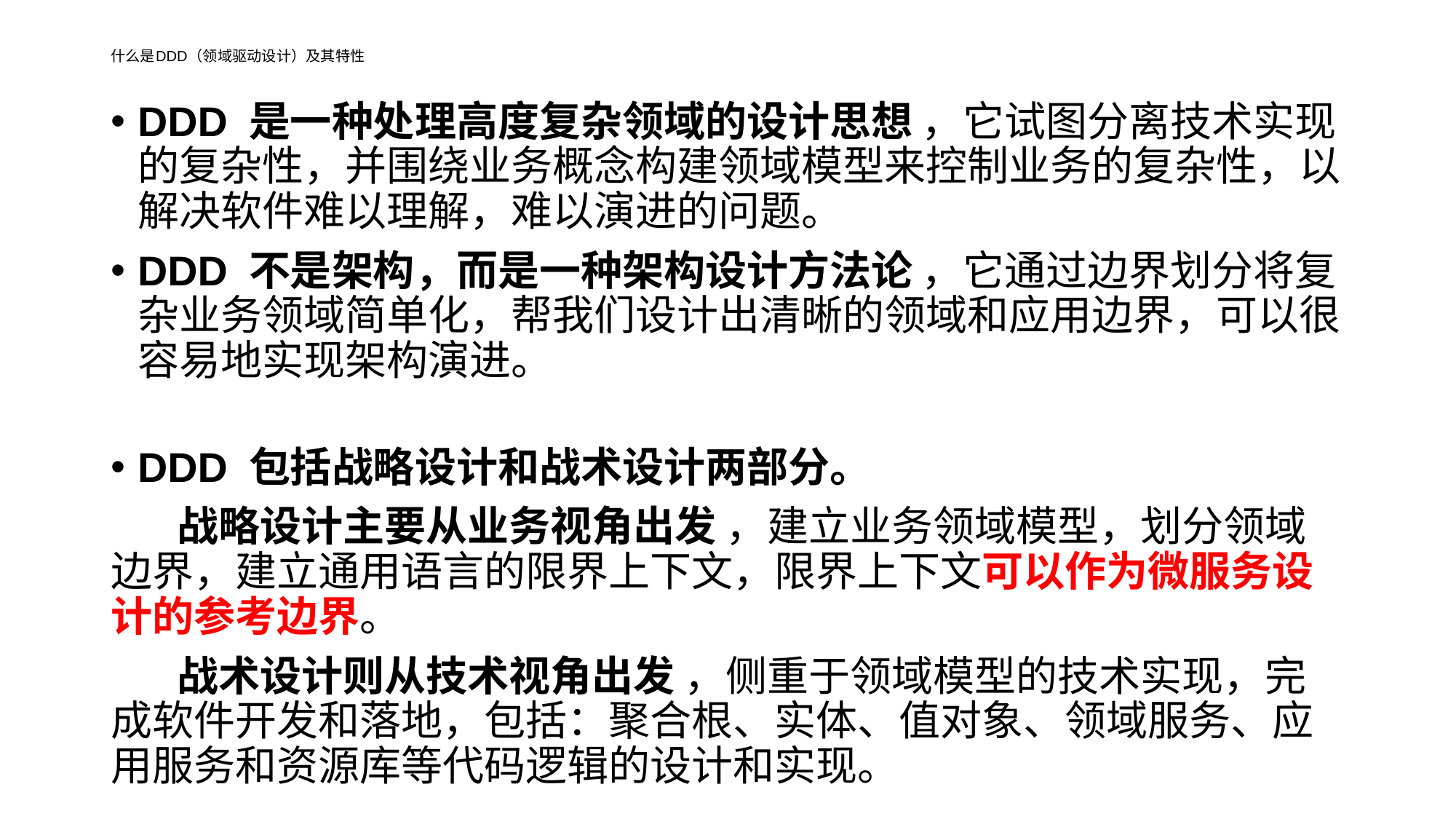

# 什么是DDD（领域驱动设计）及其特性
DDD 是一种处理高度复杂领域的设计思想 ，它试图分离技术实现的复杂性，并围绕业务概念构建领域模型来控制业务的复杂性，以解决软件难以理解，难以演进的问题。
DDD 不是架构，而是一种架构设计方法论 ，它通过边界划分将复杂业务领域简单化，帮我们设计出清晰的领域和应用边界，可以很容易地实现架构演进。

DDD 包括战略设计和战术设计两部分。
      战略设计主要从业务视角出发 ，建立业务领域模型，划分领域边界，建立通用语言的限界上下文，限界上下文可以作为微服务设计的参考边界。
      战术设计则从技术视角出发 ，侧重于领域模型的技术实现，完成软件开发和落地，包括：聚合根、实体、值对象、领域服务、应用服务和资源库等代码逻辑的设计和实现。